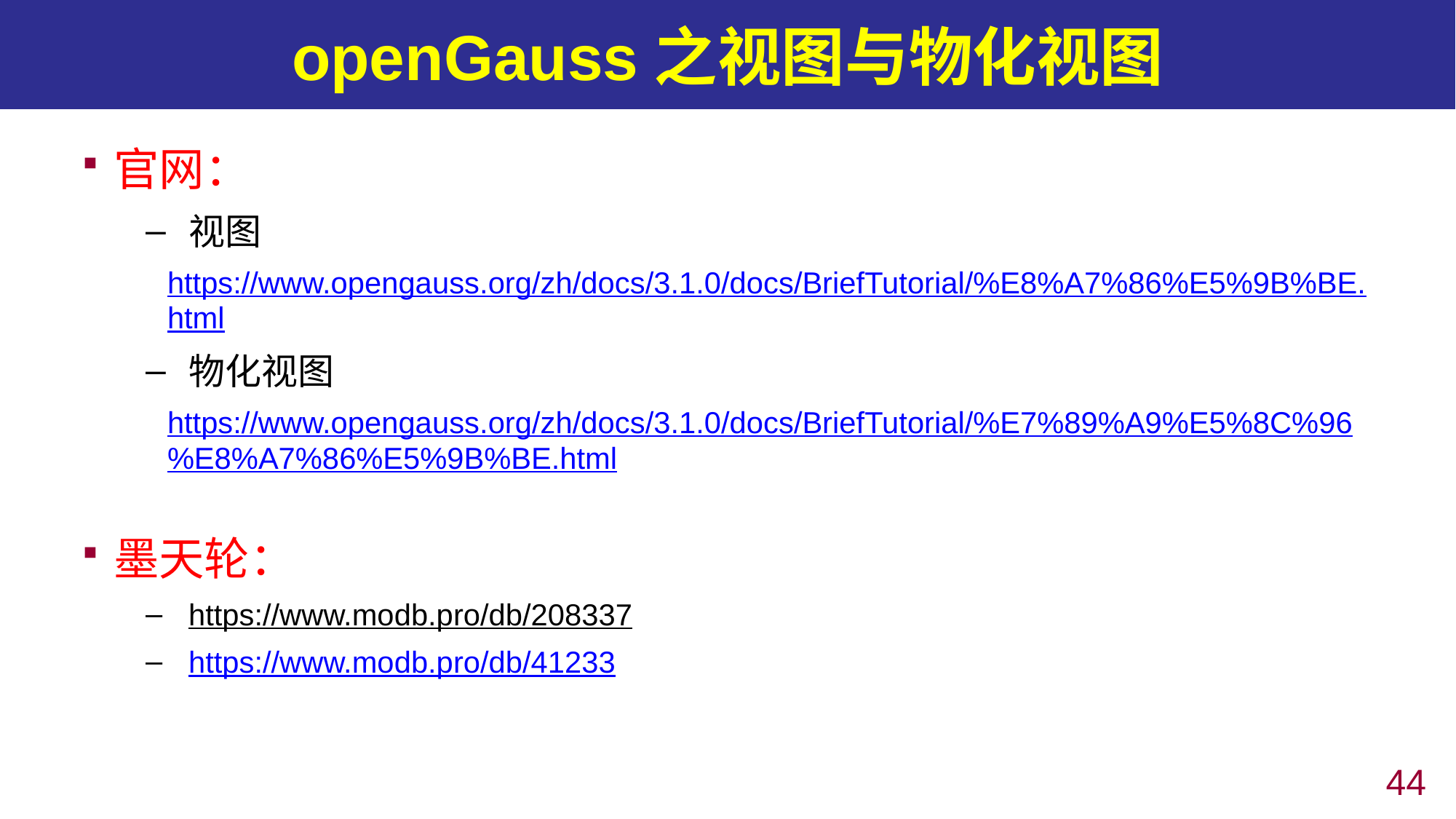

# openGauss之视图与物化视图
官网：
视图
https://www.opengauss.org/zh/docs/3.1.0/docs/BriefTutorial/%E8%A7%86%E5%9B%BE.html
物化视图
https://www.opengauss.org/zh/docs/3.1.0/docs/BriefTutorial/%E7%89%A9%E5%8C%96%E8%A7%86%E5%9B%BE.html

墨天轮：
https://www.modb.pro/db/208337
https://www.modb.pro/db/41233
44